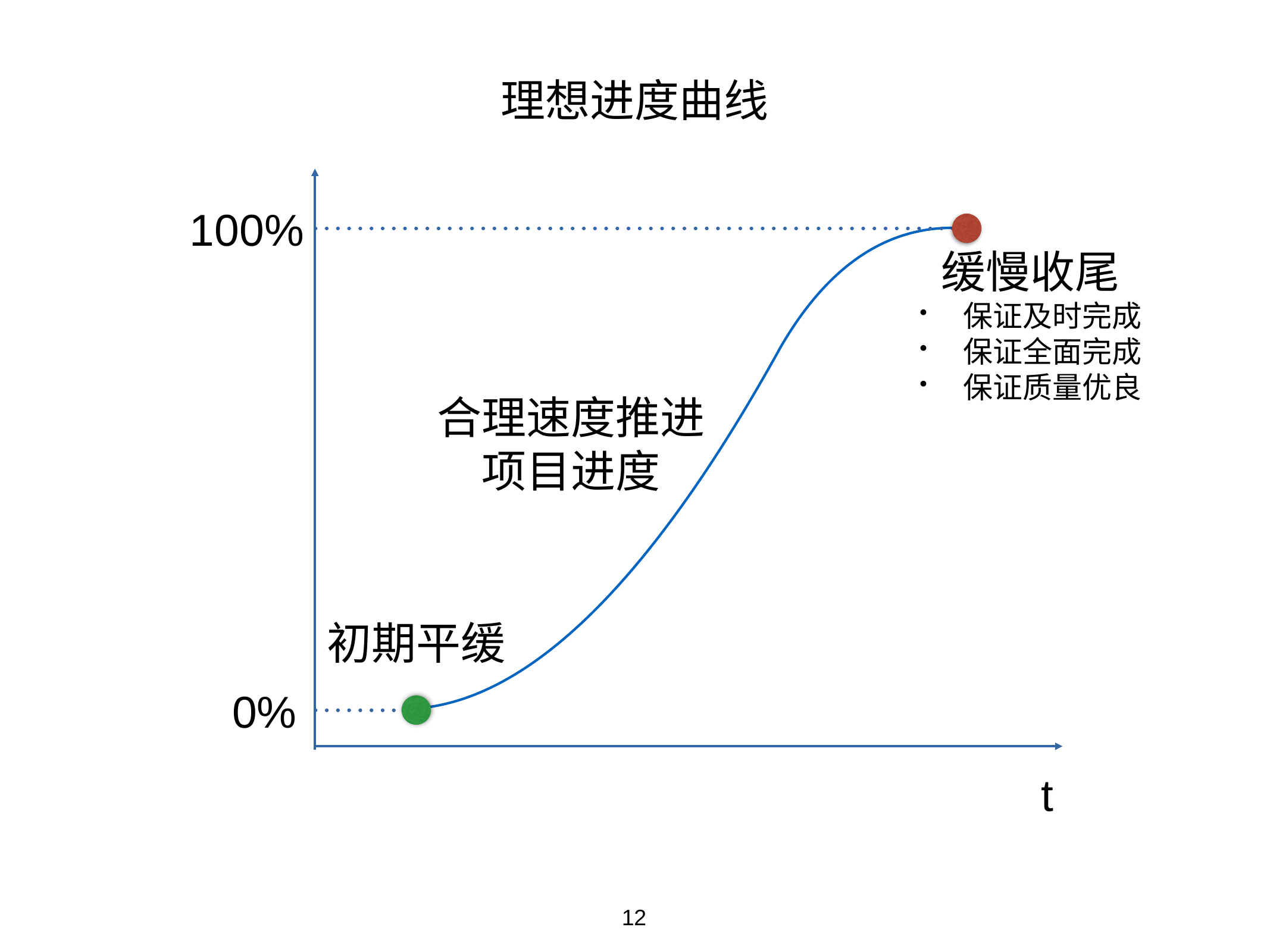

理想进度曲线

100%

缓慢收尾
保证及时完成
保证全面完成
保证质量优良

合理速度推进
项目进度
初期平缓
0%

t
12